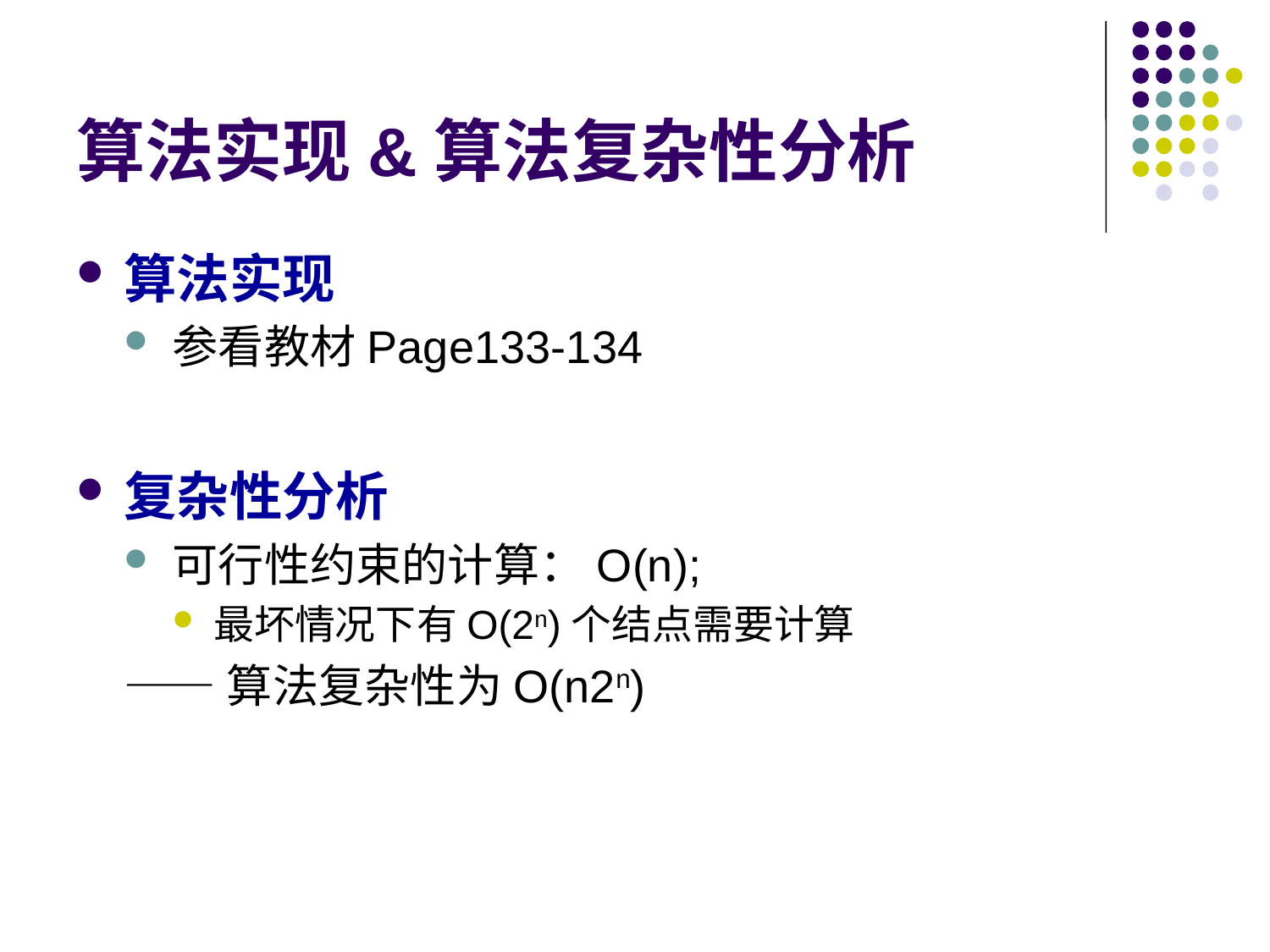

# 算法实现&算法复杂性分析
算法实现
参看教材Page133-134

复杂性分析
可行性约束的计算：O(n);
最坏情况下有O(2n)个结点需要计算
——算法复杂性为O(n2n)